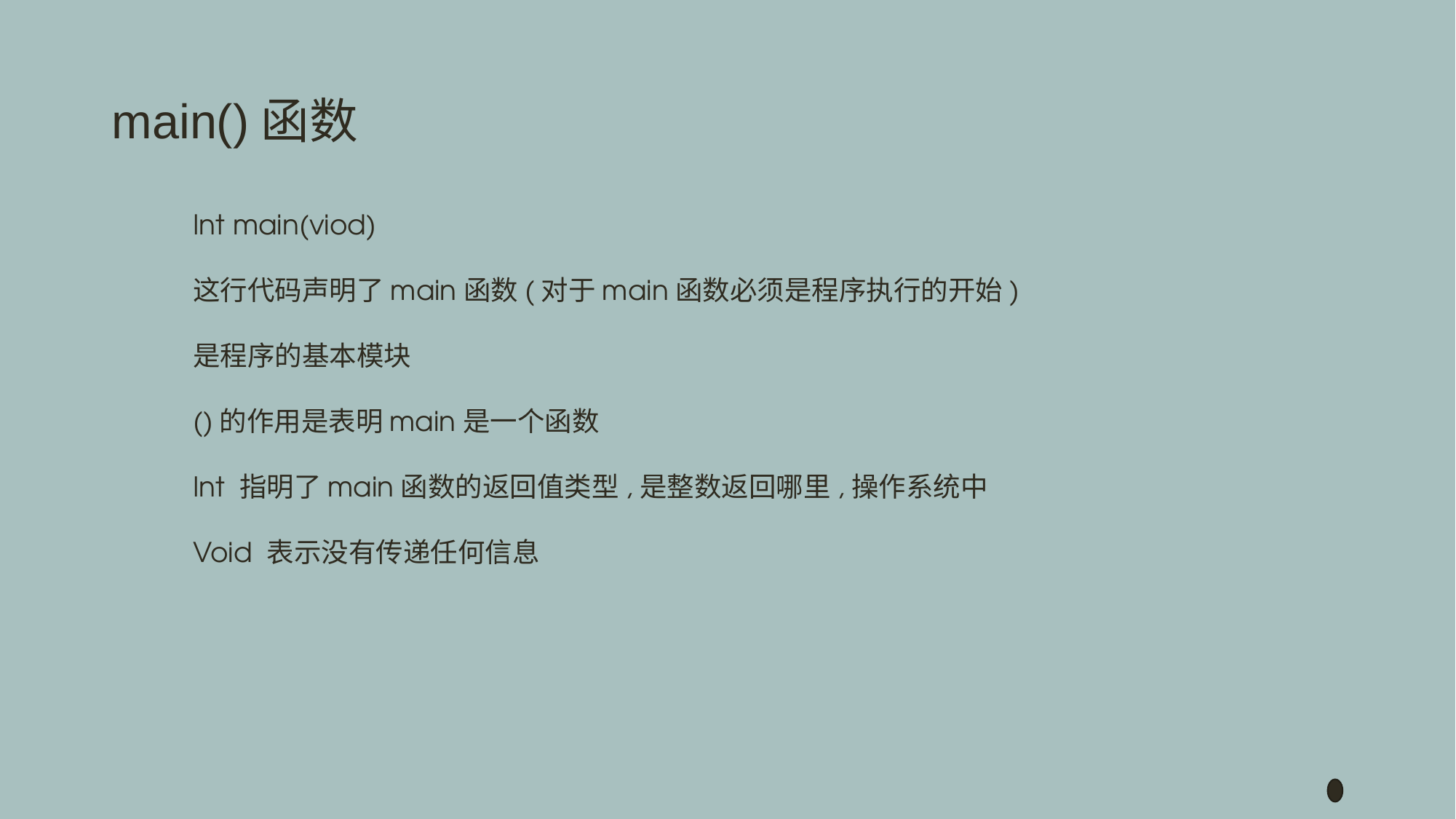

# main()函数
Int main(viod)

这行代码声明了main函数(对于main函数必须是程序执行的开始)

是程序的基本模块

()的作用是表明main是一个函数

Int 指明了main函数的返回值类型,是整数返回哪里,操作系统中

Void 表示没有传递任何信息